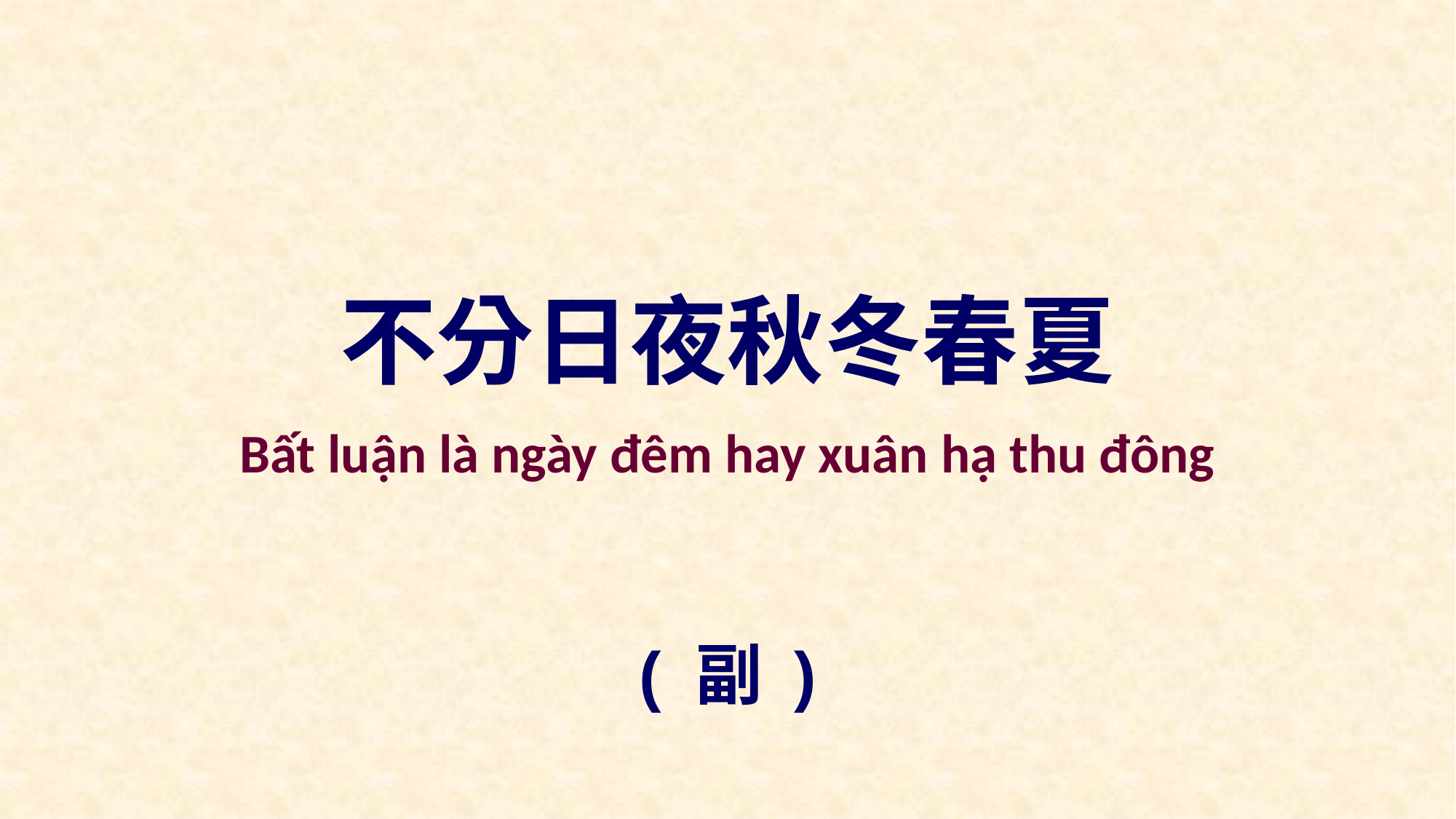

不分日夜秋冬春夏
Bất luận là ngày đêm hay xuân hạ thu đông
( 副 )